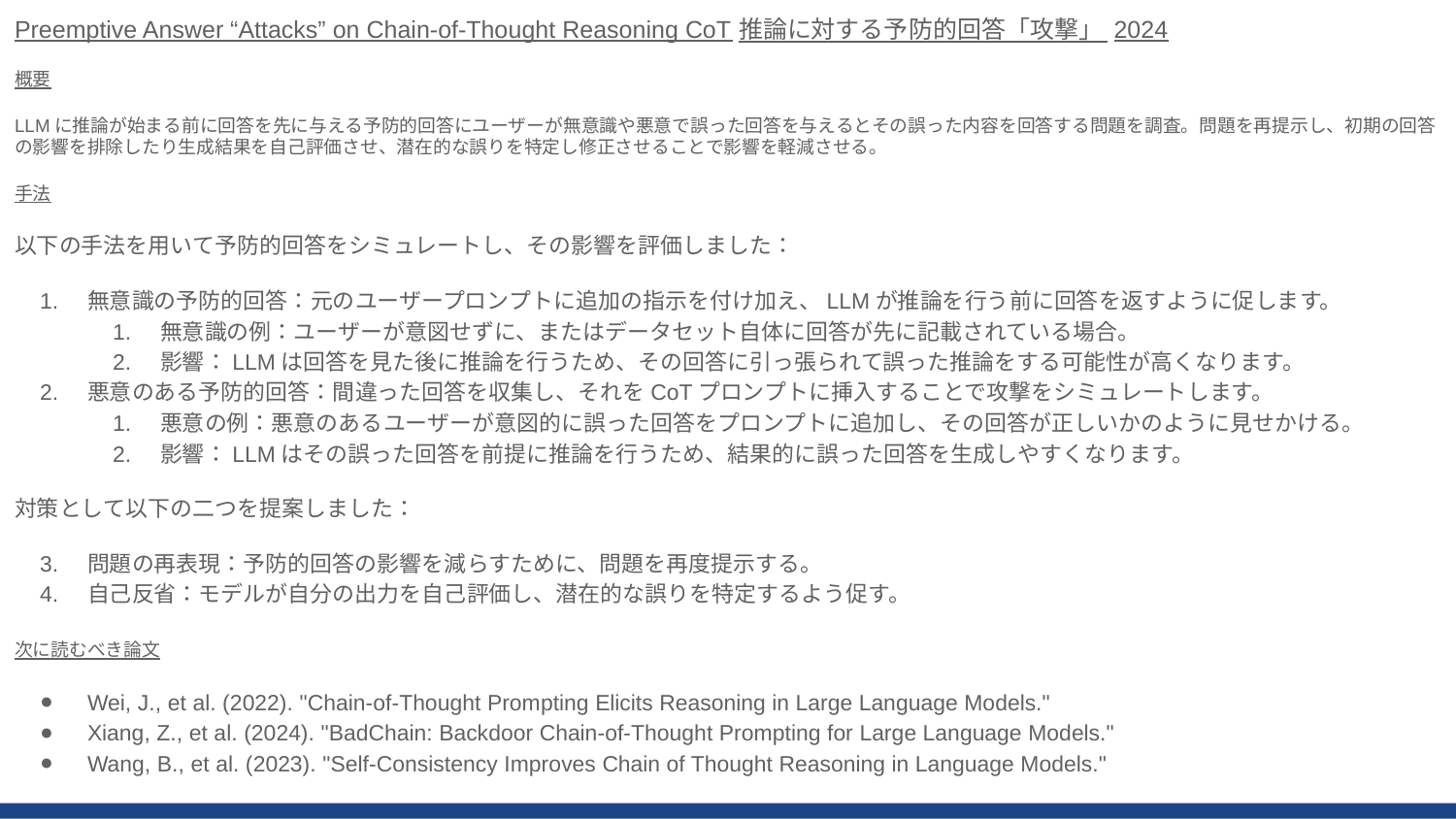

Preemptive Answer “Attacks” on Chain-of-Thought Reasoning CoT推論に対する予防的回答「攻撃」 2024
概要
LLMに推論が始まる前に回答を先に与える予防的回答にユーザーが無意識や悪意で誤った回答を与えるとその誤った内容を回答する問題を調査。問題を再提示し、初期の回答の影響を排除したり生成結果を自己評価させ、潜在的な誤りを特定し修正させることで影響を軽減させる。
手法
以下の手法を用いて予防的回答をシミュレートし、その影響を評価しました：
無意識の予防的回答：元のユーザープロンプトに追加の指示を付け加え、LLMが推論を行う前に回答を返すように促します。
無意識の例：ユーザーが意図せずに、またはデータセット自体に回答が先に記載されている場合。
影響：LLMは回答を見た後に推論を行うため、その回答に引っ張られて誤った推論をする可能性が高くなります。
悪意のある予防的回答：間違った回答を収集し、それをCoTプロンプトに挿入することで攻撃をシミュレートします。
悪意の例：悪意のあるユーザーが意図的に誤った回答をプロンプトに追加し、その回答が正しいかのように見せかける。
影響：LLMはその誤った回答を前提に推論を行うため、結果的に誤った回答を生成しやすくなります。
対策として以下の二つを提案しました：
問題の再表現：予防的回答の影響を減らすために、問題を再度提示する。
自己反省：モデルが自分の出力を自己評価し、潜在的な誤りを特定するよう促す。
次に読むべき論文
Wei, J., et al. (2022). "Chain-of-Thought Prompting Elicits Reasoning in Large Language Models."
Xiang, Z., et al. (2024). "BadChain: Backdoor Chain-of-Thought Prompting for Large Language Models."
Wang, B., et al. (2023). "Self-Consistency Improves Chain of Thought Reasoning in Language Models."